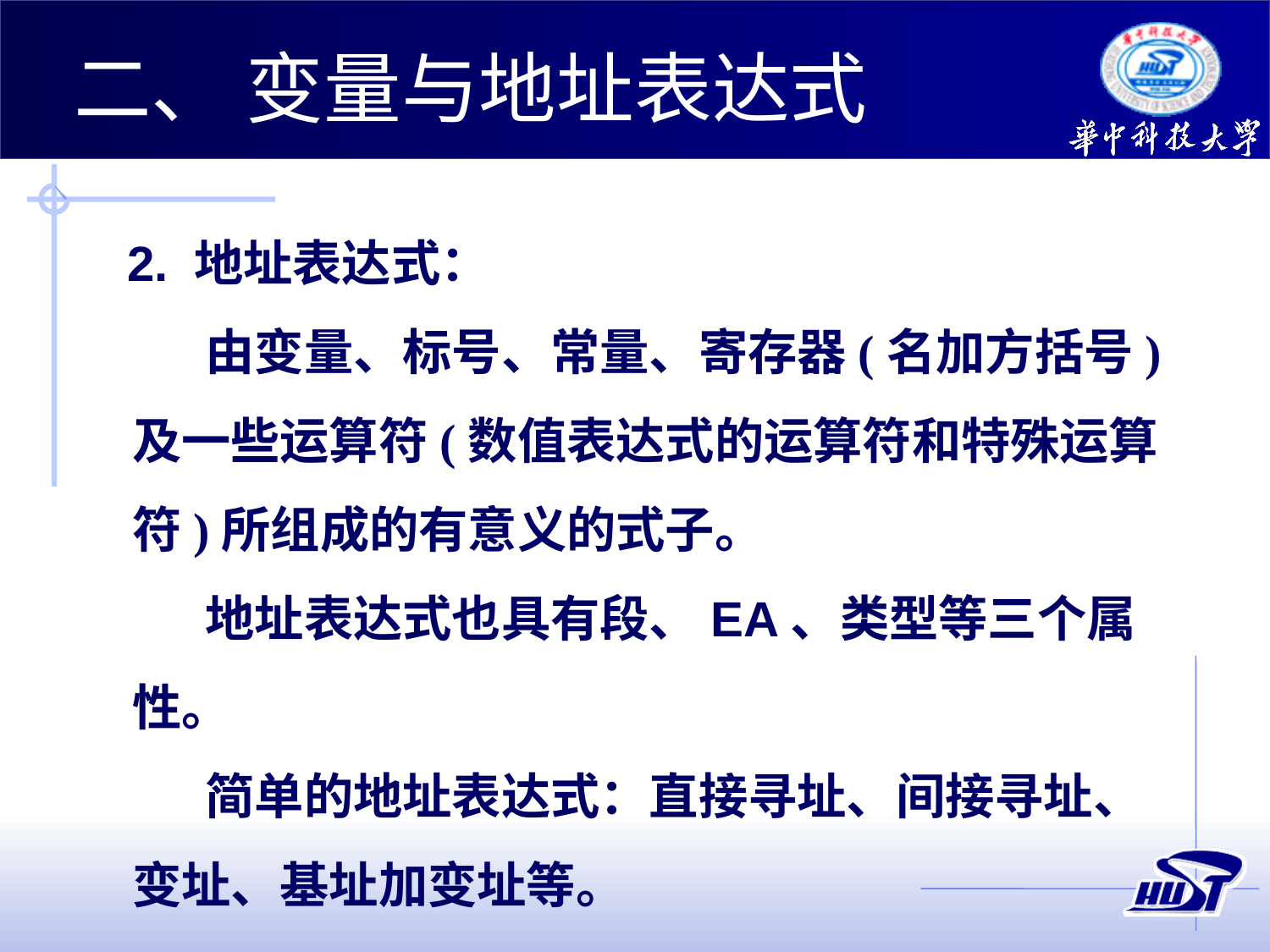

二、 变量与地址表达式
2. 地址表达式：
由变量、标号、常量、寄存器(名加方括号)及一些运算符(数值表达式的运算符和特殊运算符)所组成的有意义的式子。
地址表达式也具有段、EA、类型等三个属性。
简单的地址表达式：直接寻址、间接寻址、变址、基址加变址等。